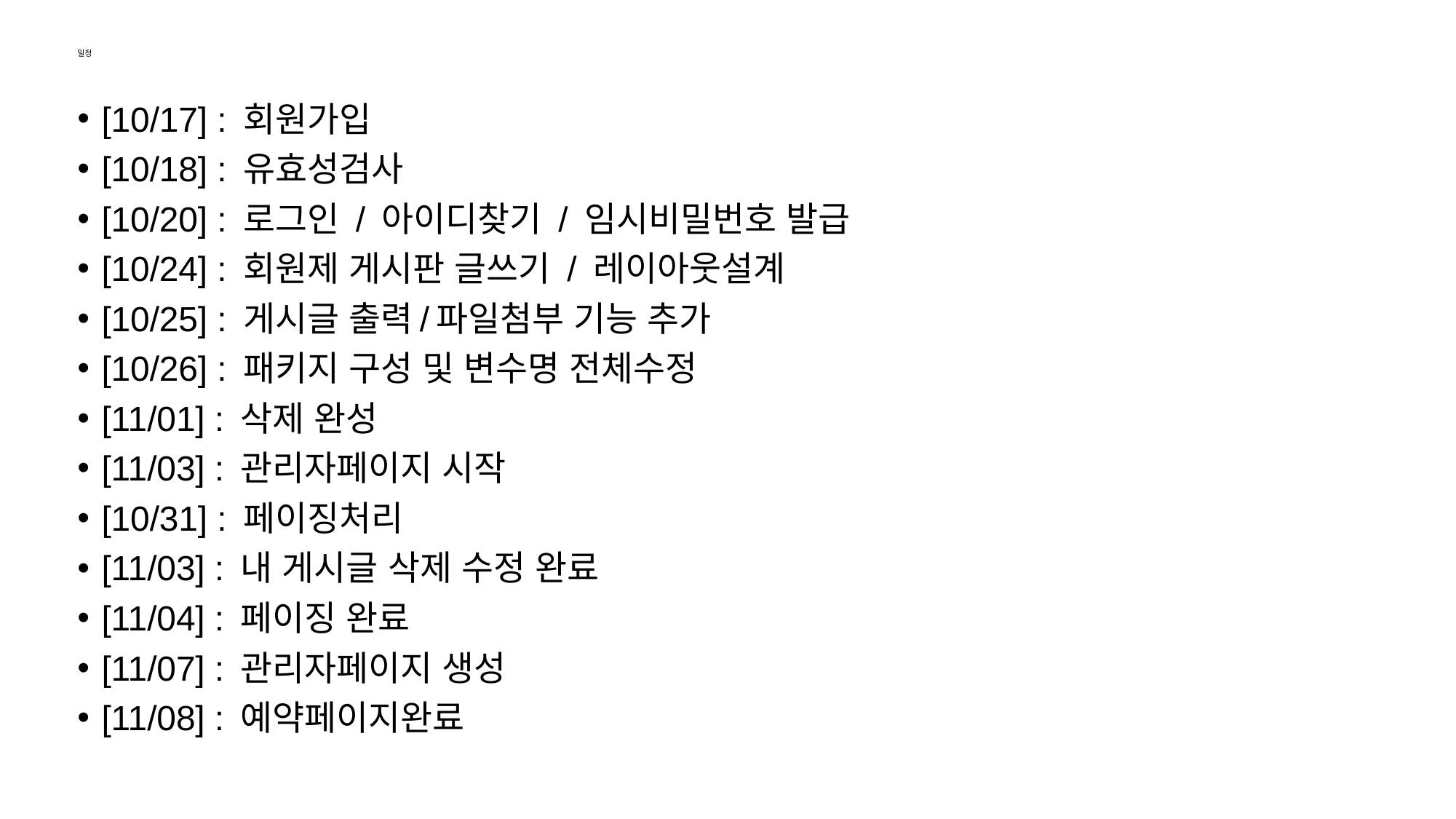

# 일정
[10/17] : 회원가입
[10/18] : 유효성검사
[10/20] : 로그인 / 아이디찾기 / 임시비밀번호 발급
[10/24] : 회원제 게시판 글쓰기 / 레이아웃설계
[10/25] : 게시글 출력/파일첨부 기능 추가
[10/26] : 패키지 구성 및 변수명 전체수정
[11/01] : 삭제 완성
[11/03] : 관리자페이지 시작
[10/31] : 페이징처리
[11/03] : 내 게시글 삭제 수정 완료
[11/04] : 페이징 완료
[11/07] : 관리자페이지 생성
[11/08] : 예약페이지완료